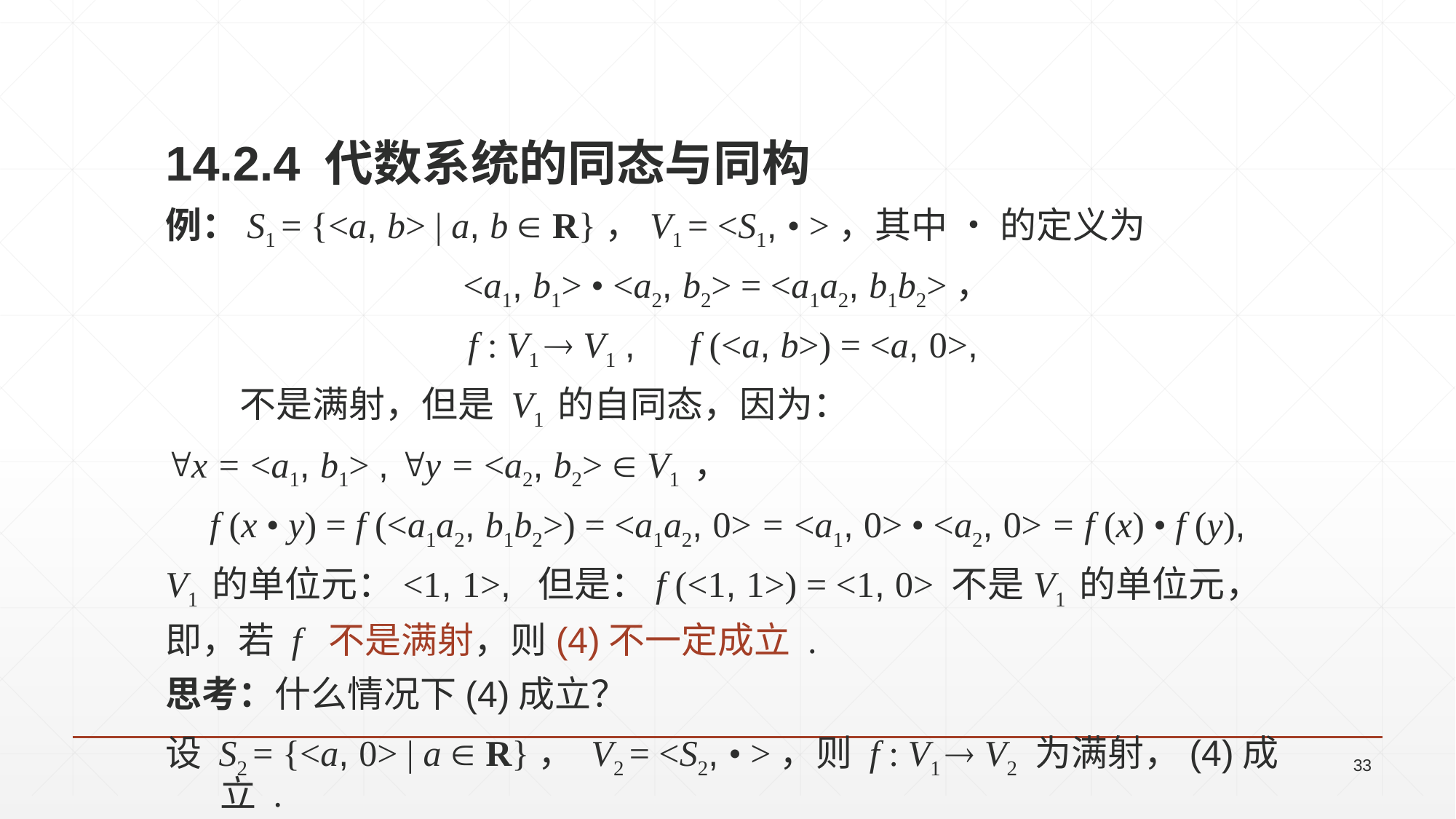

14.2.4 代数系统的同态与同构
例：S1 = {<a, b> | a, b ∈ R}，V1 = <S1, • >，其中 • 的定义为
<a1, b1> • <a2, b2> = <a1a2, b1b2>，
 f : V1 → V1 ,      f (<a, b>) = <a, 0>,
        不是满射，但是 V1 的自同态，因为：
∀x = <a1, b1> , ∀y = <a2, b2> ∈ V1 ，
f (x • y) = f (<a1a2, b1b2>) = <a1a2, 0> = <a1, 0> • <a2, 0> = f (x) • f (y),
V1 的单位元：<1, 1>,  但是：f (<1, 1>) = <1, 0> 不是V1 的单位元，
即，若 f  不是满射，则(4)不一定成立 .
思考：什么情况下(4)成立？
设 S2 = {<a, 0> | a ∈ R}， V2 = <S2, • >，则 f : V1 → V2 为满射，(4)成立 .
33